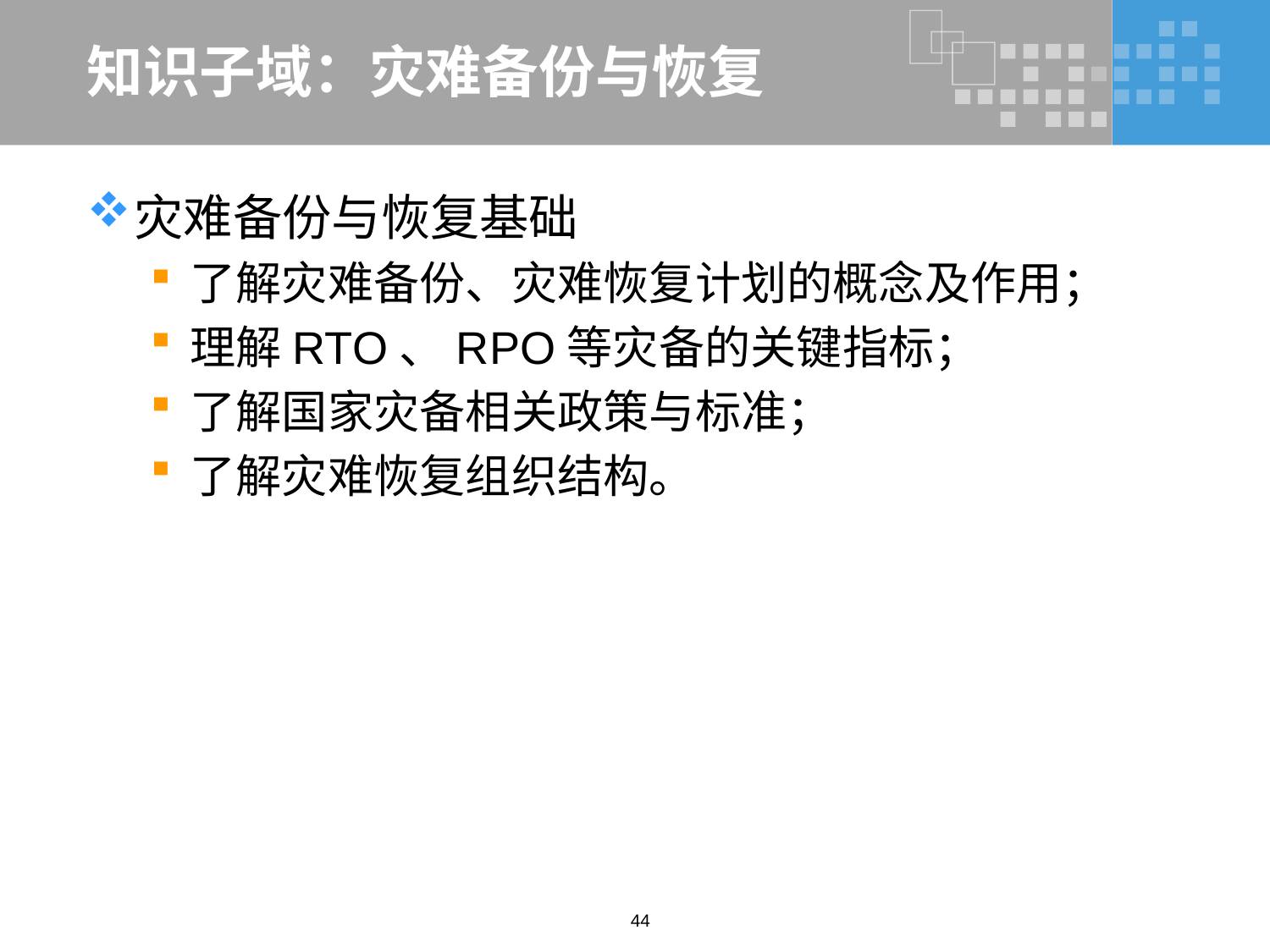

# 知识子域：灾难备份与恢复
灾难备份与恢复基础
了解灾难备份、灾难恢复计划的概念及作用；
理解RTO、RPO等灾备的关键指标；
了解国家灾备相关政策与标准；
了解灾难恢复组织结构。
44